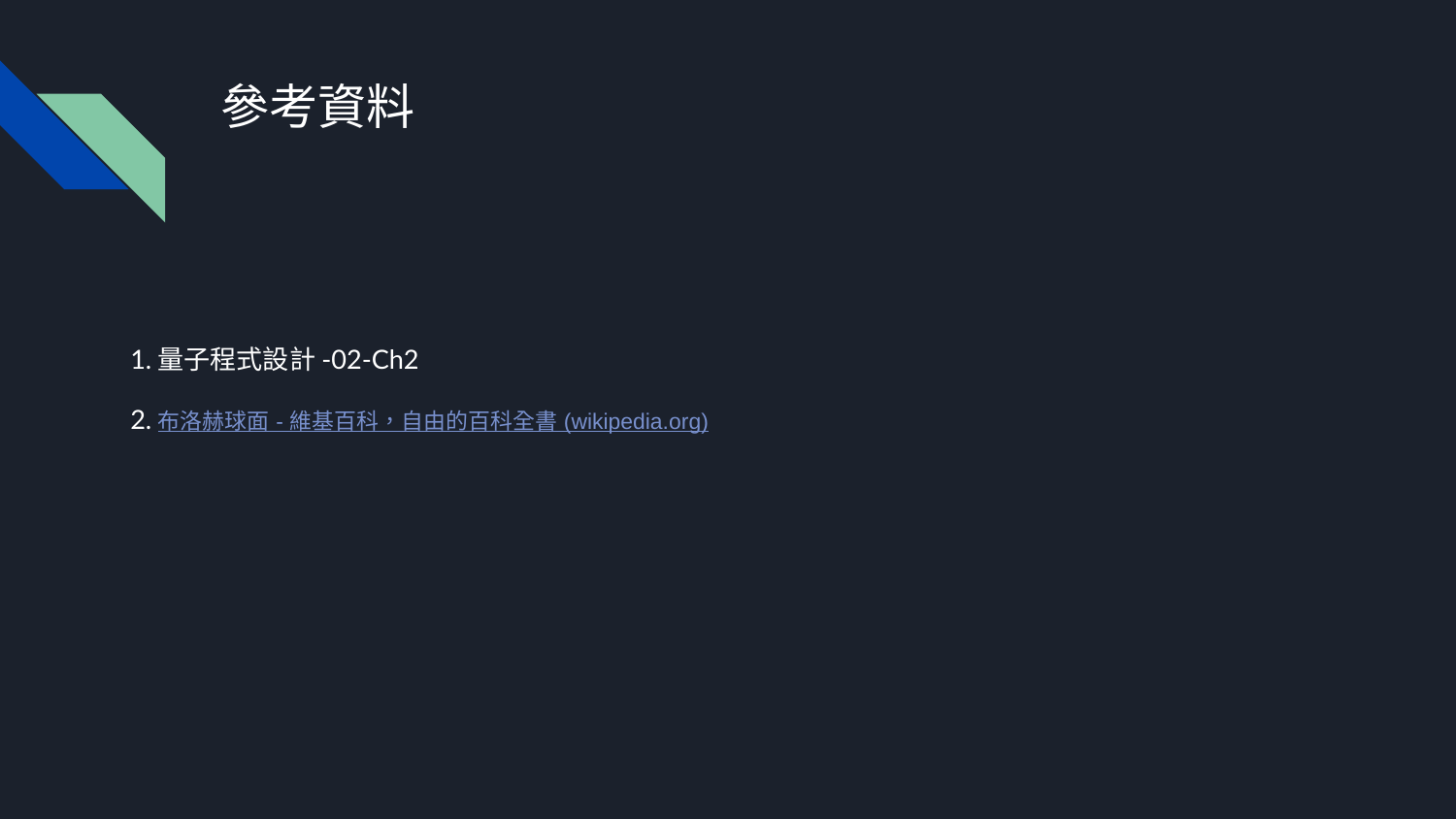

# 參考資料
1.量子程式設計-02-Ch2
2.布洛赫球面 - 維基百科，自由的百科全書 (wikipedia.org)